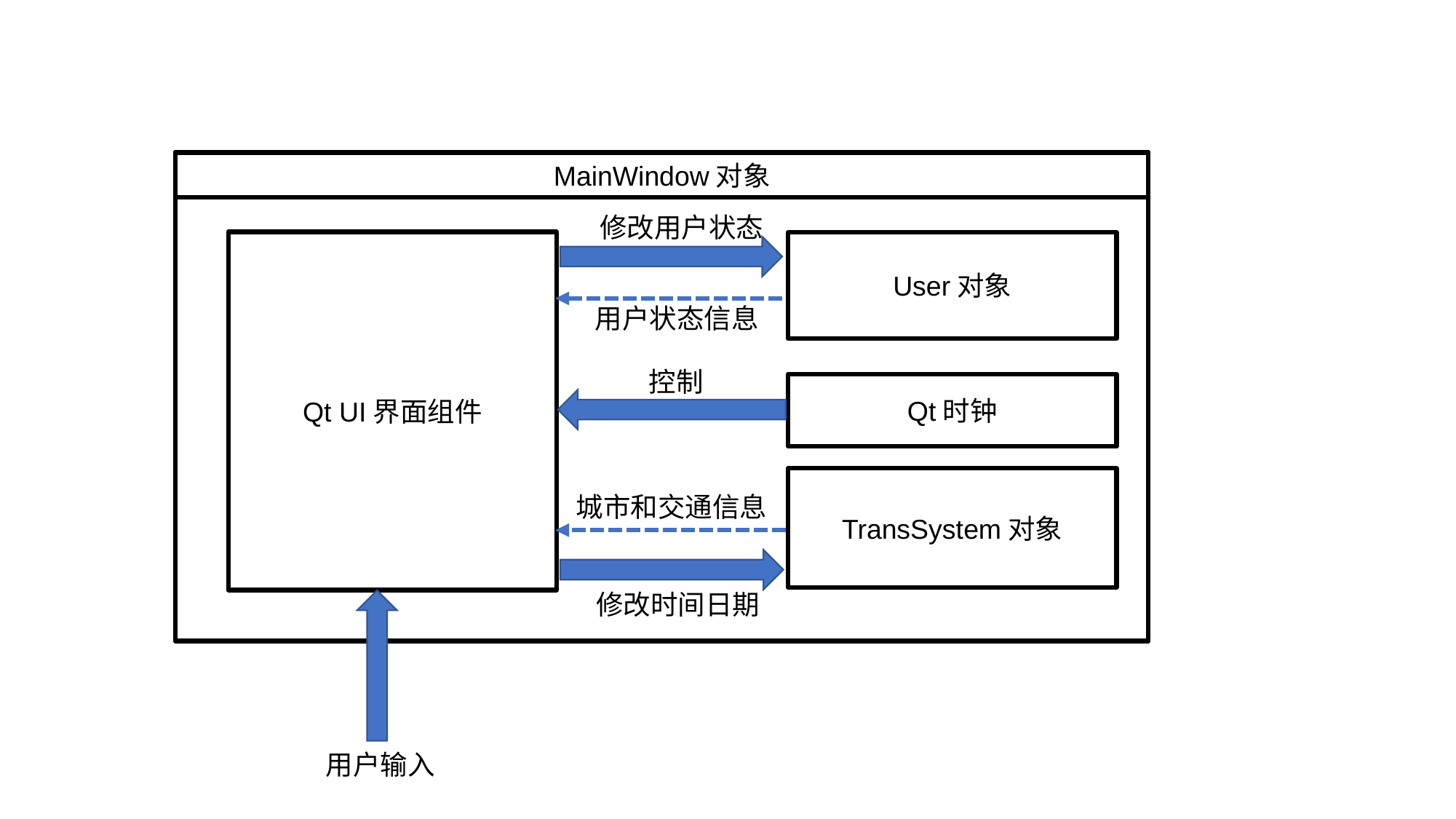

MainWindow对象
修改用户状态
Qt UI界面组件
User对象

用户状态信息
控制
Qt时钟

TransSystem对象
城市和交通信息

修改时间日期

用户输入